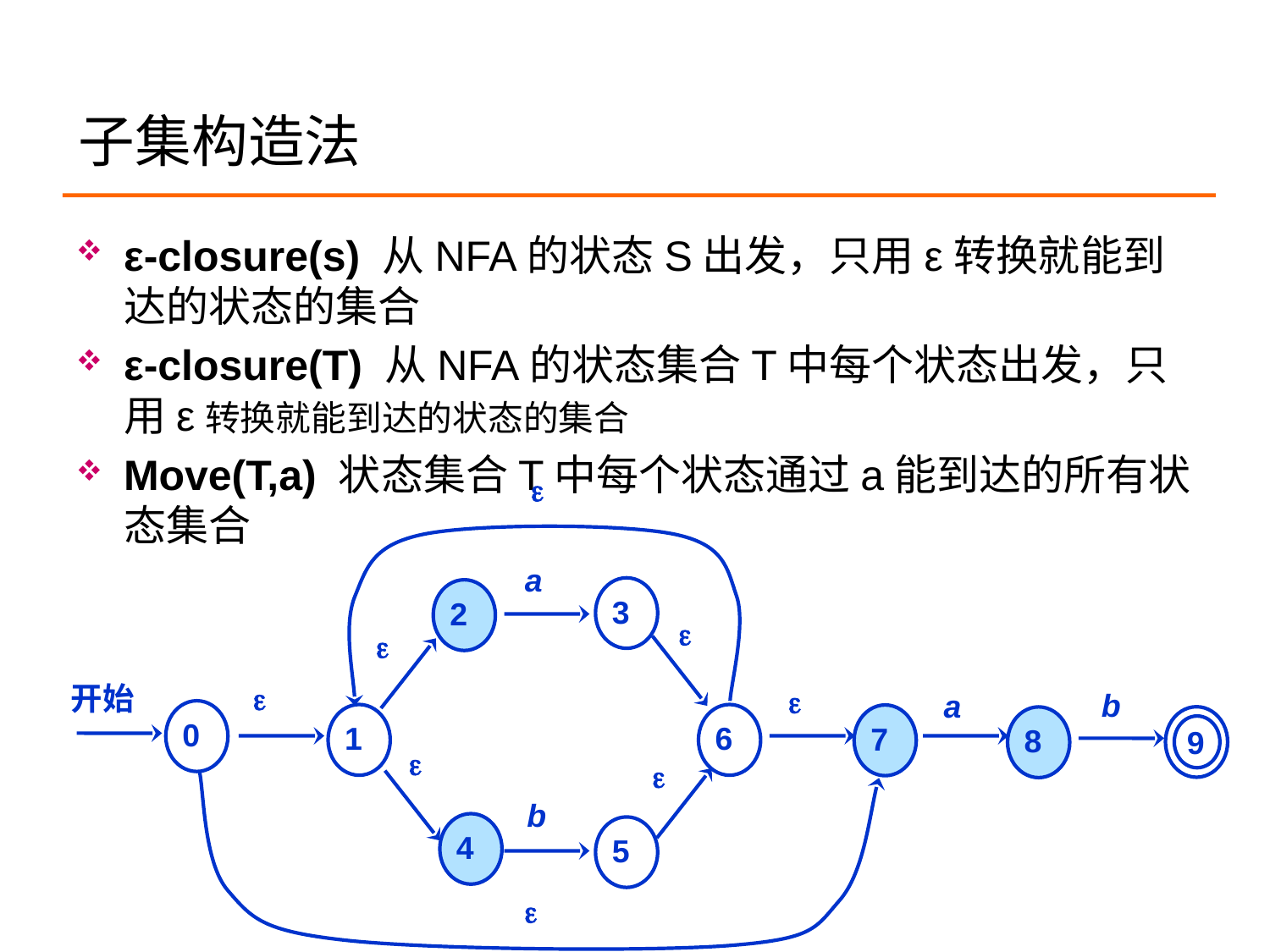

# 子集构造法
ε-closure(s) 从NFA的状态S出发，只用ε转换就能到达的状态的集合
ε-closure(T) 从NFA的状态集合T中每个状态出发，只用ε转换就能到达的状态的集合
Move(T,a) 状态集合T中每个状态通过a能到达的所有状态集合
ε

a
3
2
ε

ε

ε
开始
ε
b
a
0
1
6
7

9
8

ε
ε

b
4
5

ε